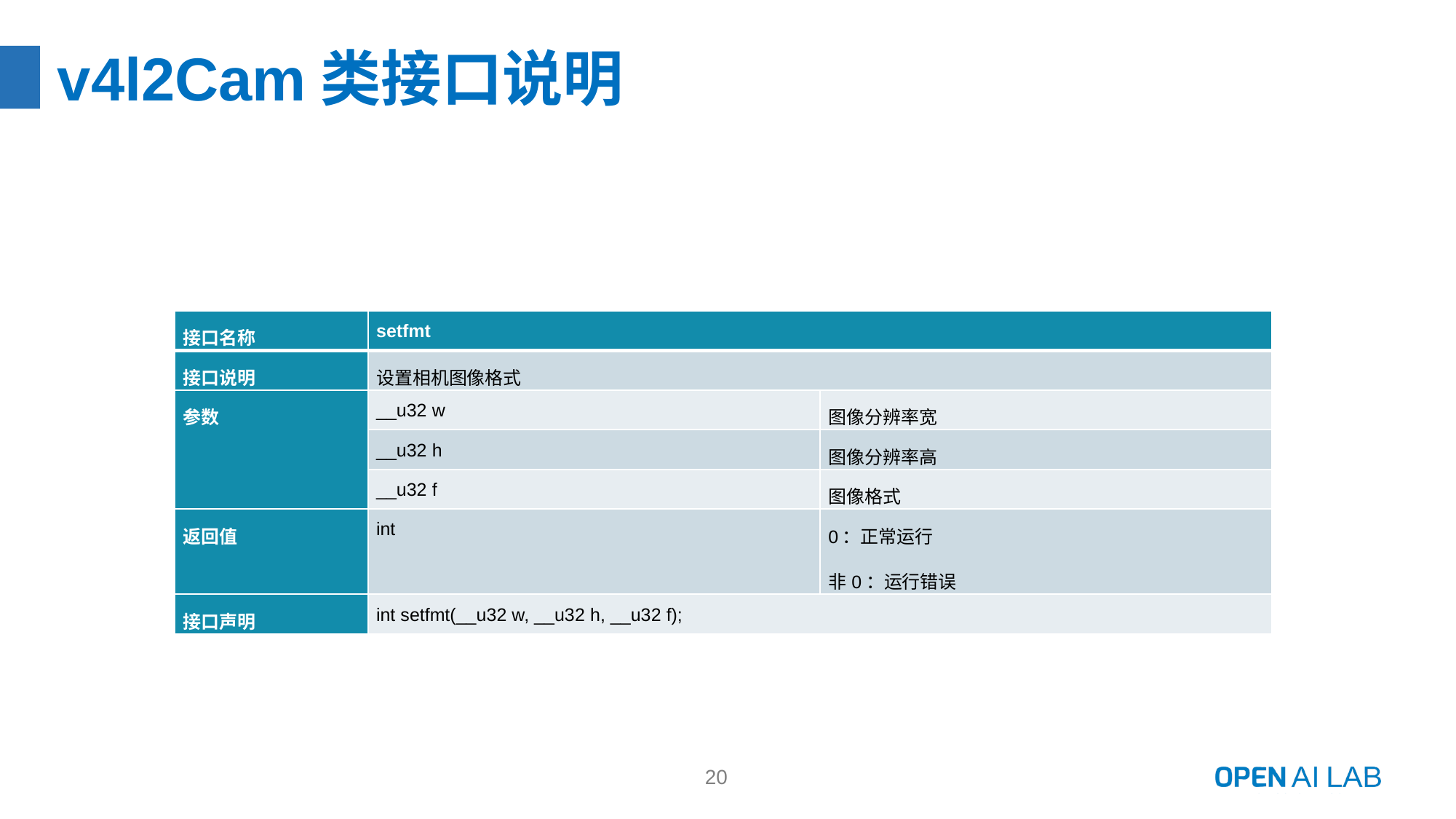

# v4l2Cam类接口说明

| 接口名称 | setfmt |  |
| --- | --- | --- |
| 接口说明 | 设置相机图像格式 |  |
| 参数 | \_\_u32 w | 图像分辨率宽 |
|  | \_\_u32 h | 图像分辨率高 |
|  | \_\_u32 f | 图像格式 |
| 返回值 | int | 0：正常运行 非0：运行错误 |
| 接口声明 | int setfmt(\_\_u32 w, \_\_u32 h, \_\_u32 f); |  |